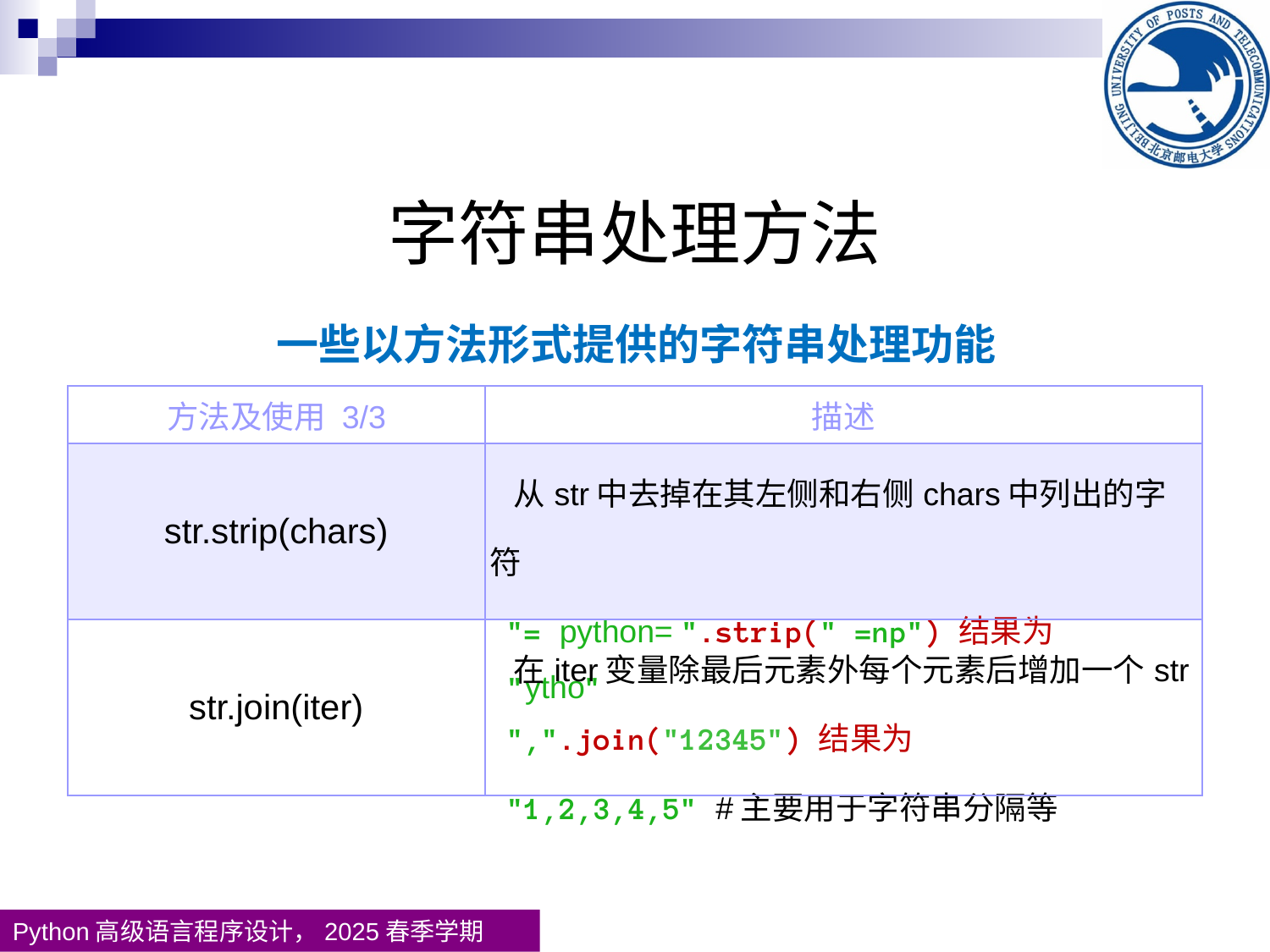

字符串处理方法
一些以方法形式提供的字符串处理功能
| 方法及使用 3/3 | 描述 |
| --- | --- |
| str.strip(chars) | 从str中去掉在其左侧和右侧chars中列出的字符 "= python= ".strip(" =np") 结果为 "ytho" |
| str.join(iter) | 在iter变量除最后元素外每个元素后增加一个str ",".join("12345") 结果为 "1,2,3,4,5" #主要用于字符串分隔等 |